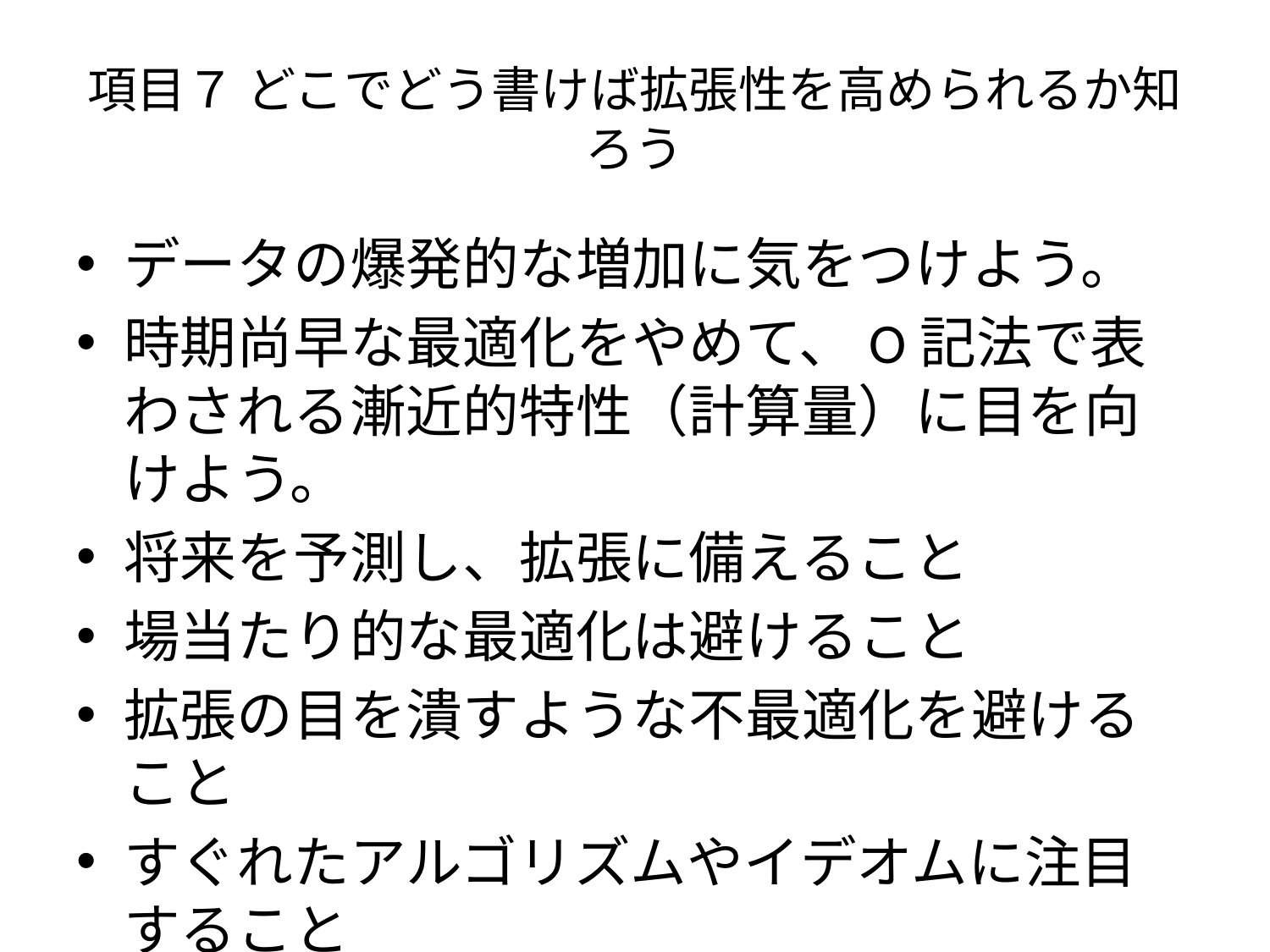

# 項目７ どこでどう書けば拡張性を高められるか知ろう
データの爆発的な増加に気をつけよう。
時期尚早な最適化をやめて、O記法で表わされる漸近的特性（計算量）に目を向けよう。
将来を予測し、拡張に備えること
場当たり的な最適化は避けること
拡張の目を潰すような不最適化を避けること
すぐれたアルゴリズムやイデオムに注目すること